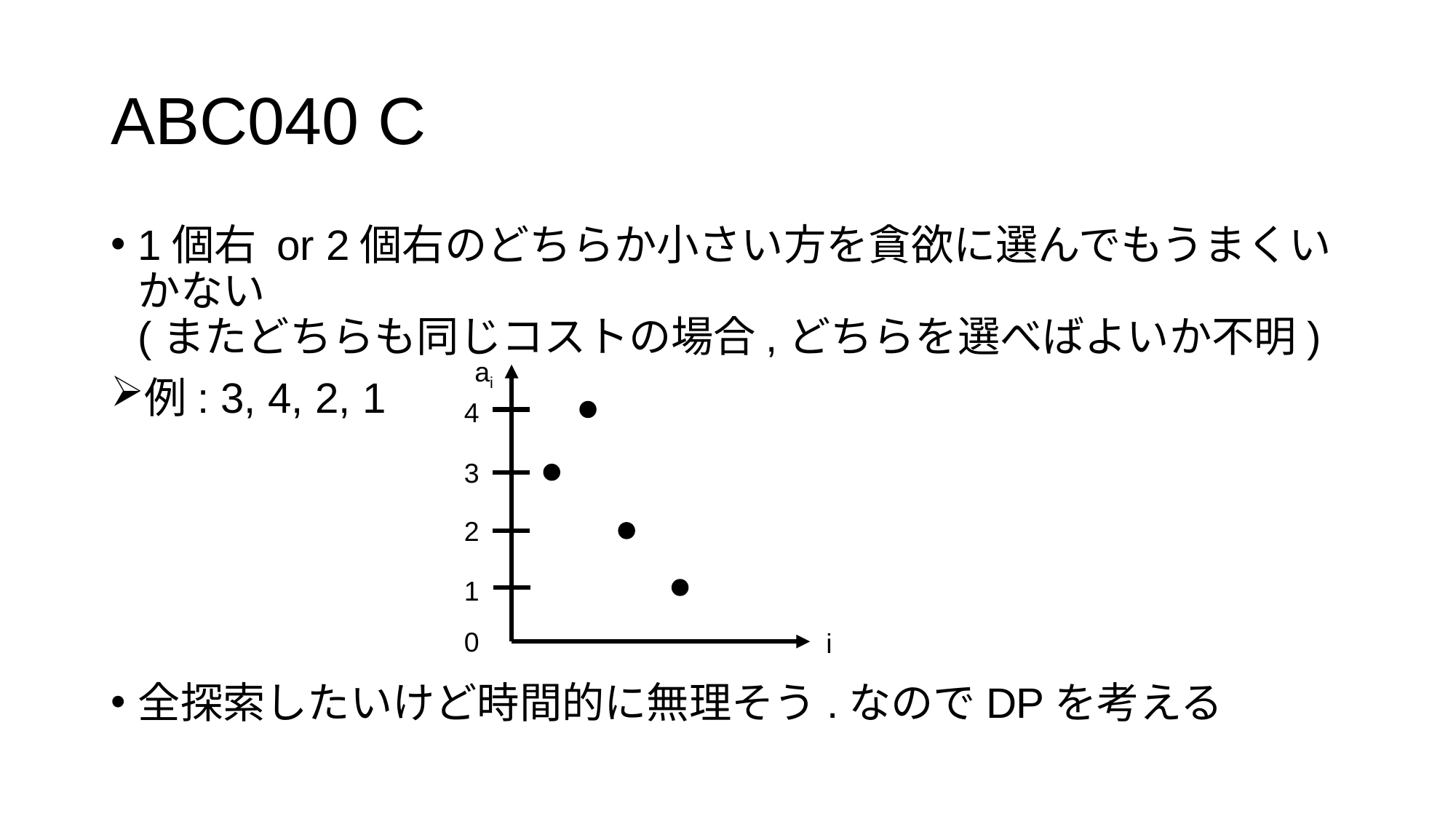

# ABC040 C
1個右 or 2個右のどちらか小さい方を貪欲に選んでもうまくいかない
(またどちらも同じコストの場合,どちらを選べばよいか不明)
例: 3, 4, 2, 1

全探索したいけど時間的に無理そう.なのでDPを考える
ai
4

3

2

1

0
i